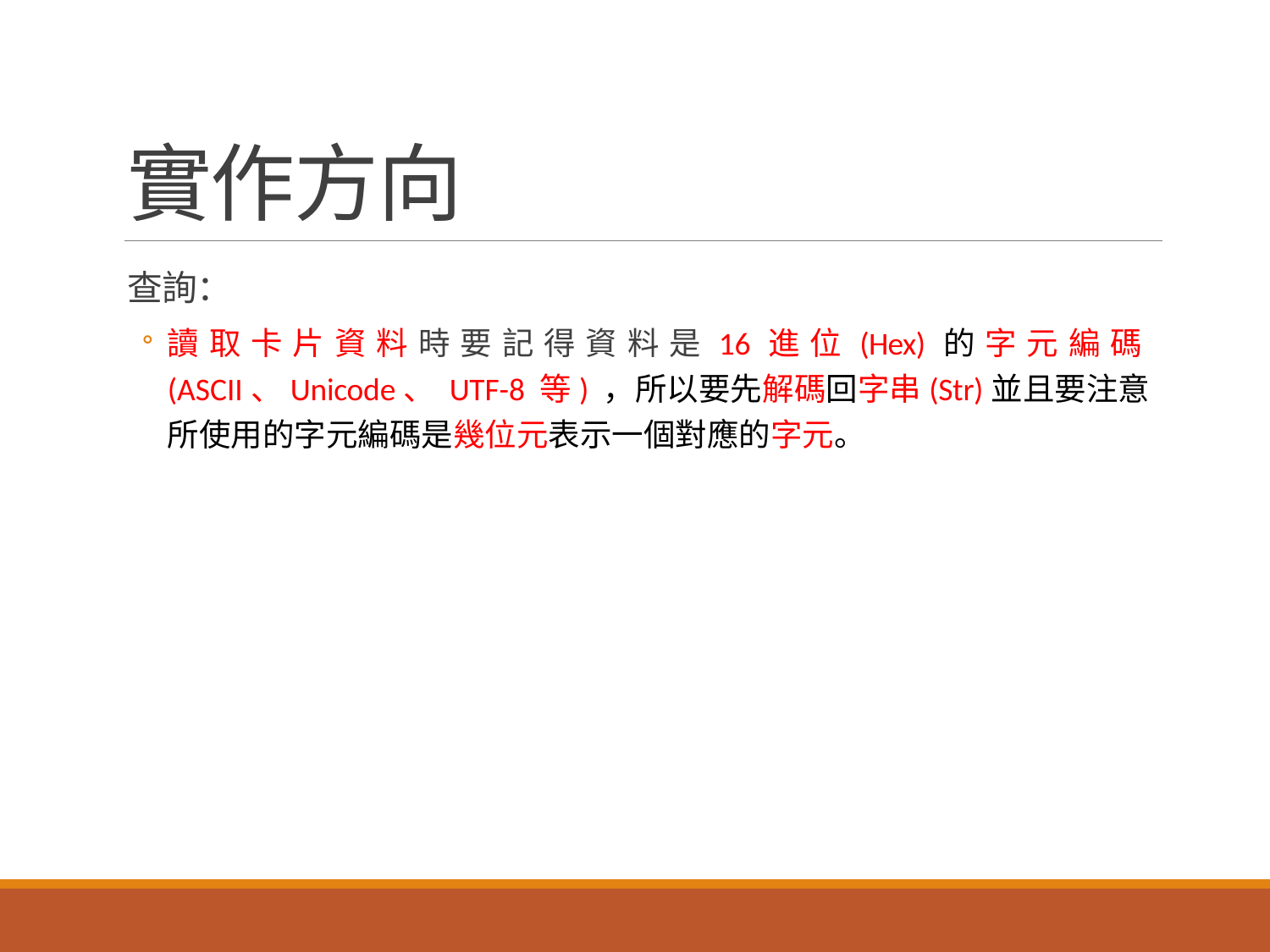

# 實作方向
查詢：
讀取卡片資料時要記得資料是16進位(Hex)的字元編碼(ASCII、Unicode、 UTF-8 等) ，所以要先解碼回字串(Str)並且要注意所使用的字元編碼是幾位元表示一個對應的字元。